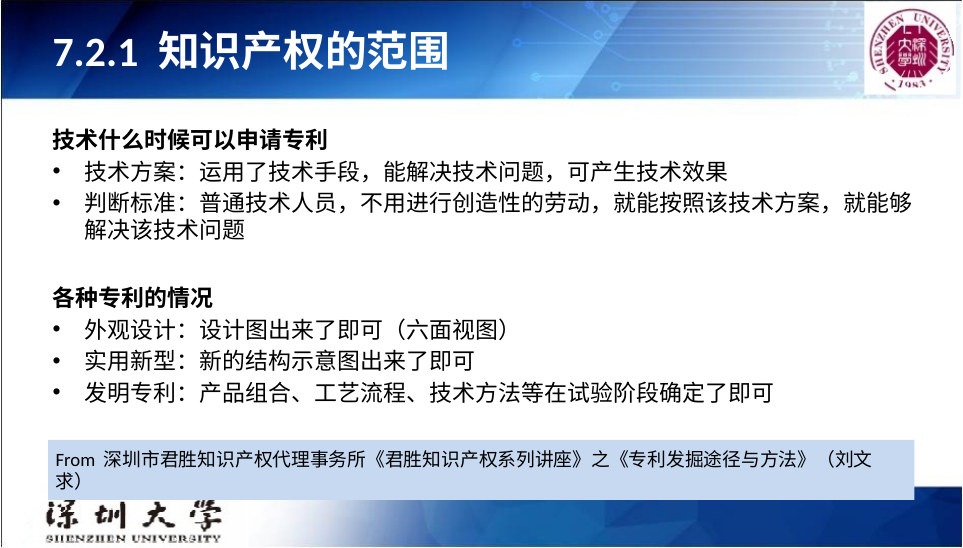

# 7.2.1 知识产权的范围
技术什么时候可以申请专利
技术方案：运用了技术手段，能解决技术问题，可产生技术效果
判断标准：普通技术人员，不用进行创造性的劳动，就能按照该技术方案，就能够解决该技术问题

各种专利的情况
外观设计：设计图出来了即可（六面视图）
实用新型：新的结构示意图出来了即可
发明专利：产品组合、工艺流程、技术方法等在试验阶段确定了即可
From 深圳市君胜知识产权代理事务所《君胜知识产权系列讲座》之《专利发掘途径与方法》（刘文求）
257